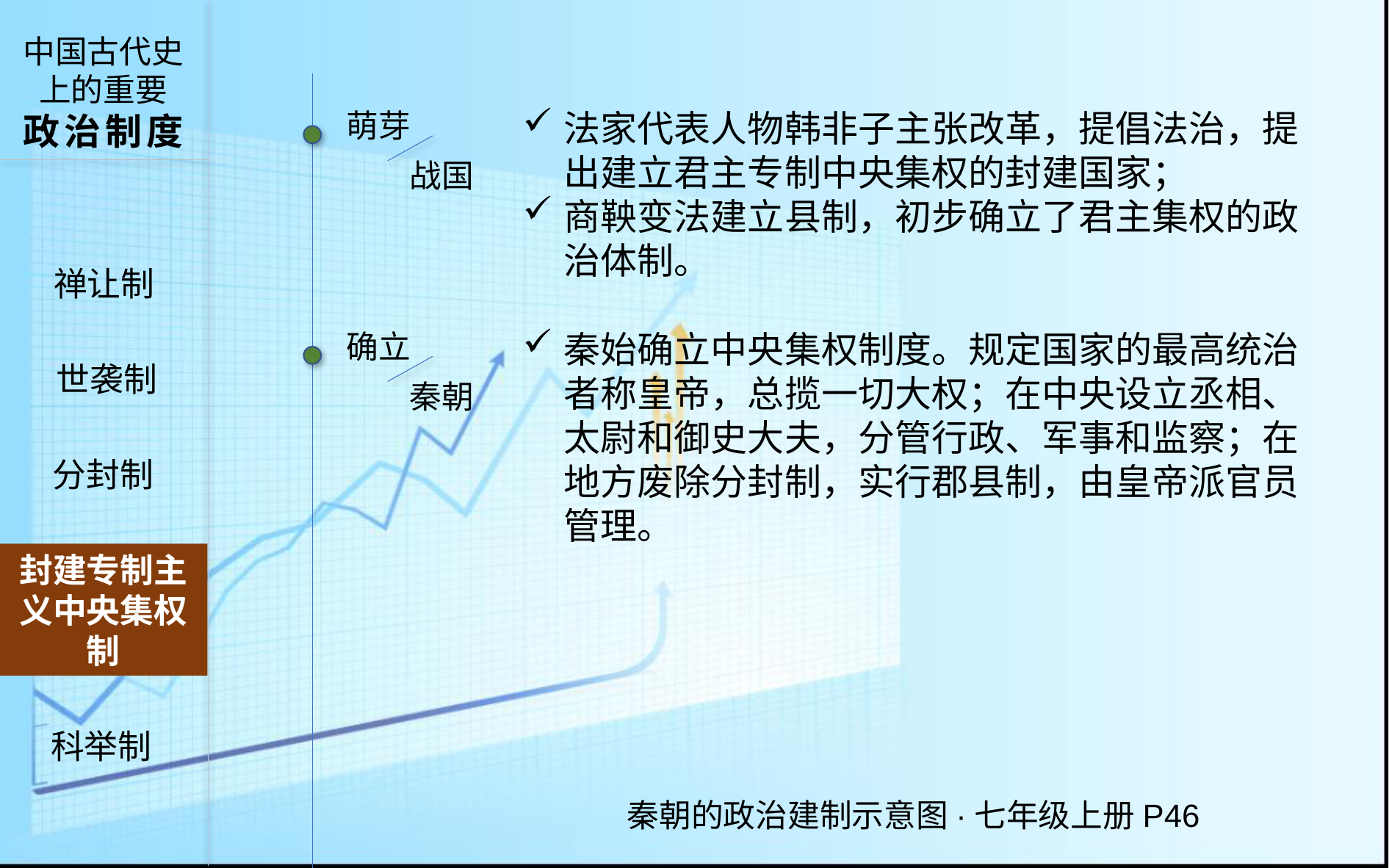

中国古代史上的重要
政治制度
萌芽
战国
法家代表人物韩非子主张改革，提倡法治，提出建立君主专制中央集权的封建国家；
商鞅变法建立县制，初步确立了君主集权的政治体制。

禅让制
确立
秦朝
秦始确立中央集权制度。规定国家的最高统治者称皇帝，总揽一切大权；在中央设立丞相、太尉和御史大夫，分管行政、军事和监察；在地方废除分封制，实行郡县制，由皇帝派官员管理。

世袭制
分封制
封建专制主义中央集权制
科举制
秦朝的政治建制示意图·七年级上册P46